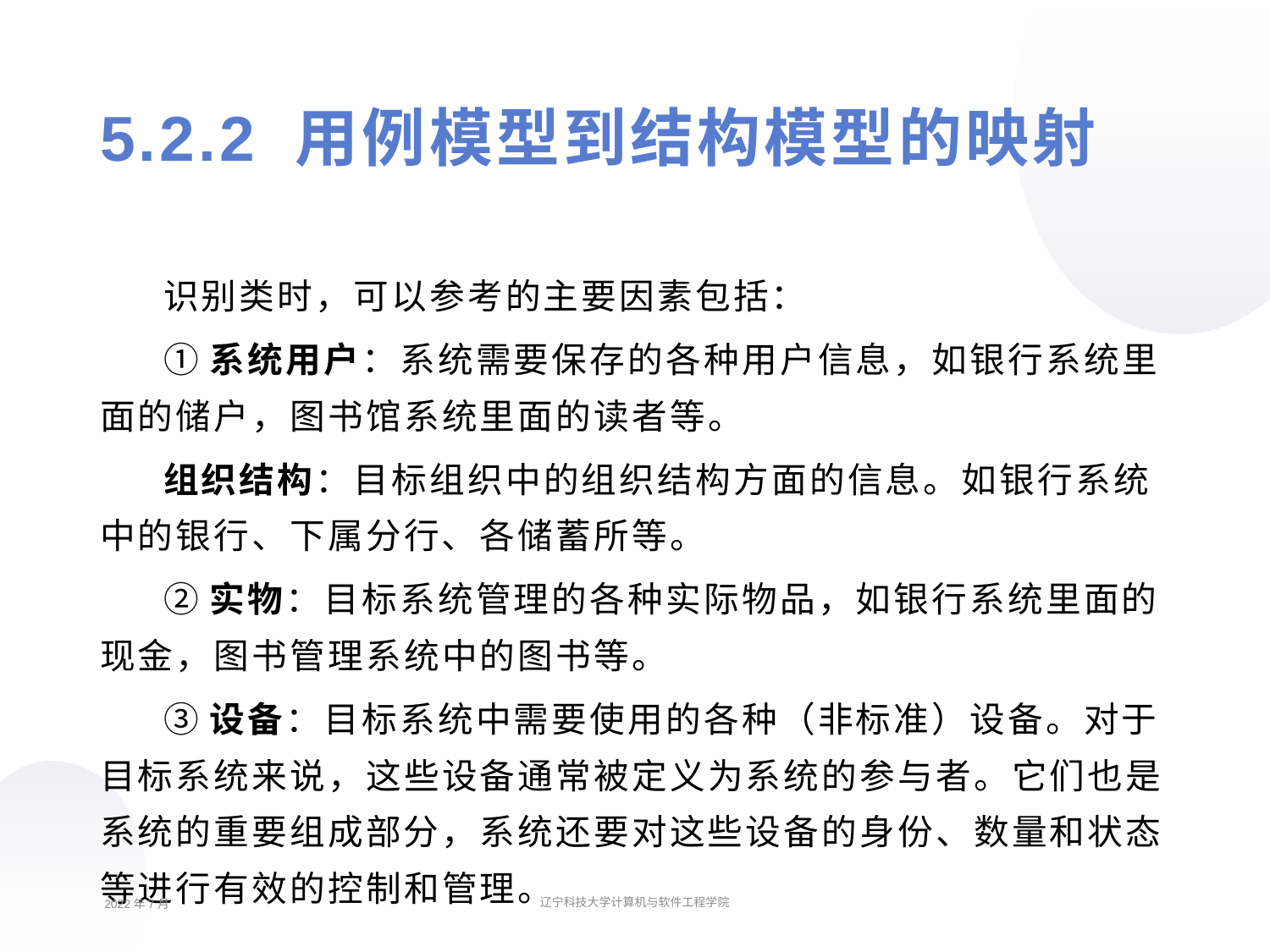

5.2.2 用例模型到结构模型的映射
识别类时，可以参考的主要因素包括：
①系统用户：系统需要保存的各种用户信息，如银行系统里面的储户，图书馆系统里面的读者等。
组织结构：目标组织中的组织结构方面的信息。如银行系统中的银行、下属分行、各储蓄所等。
②实物：目标系统管理的各种实际物品，如银行系统里面的现金，图书管理系统中的图书等。
③设备：目标系统中需要使用的各种（非标准）设备。对于目标系统来说，这些设备通常被定义为系统的参与者。它们也是系统的重要组成部分，系统还要对这些设备的身份、数量和状态等进行有效的控制和管理。

2022年7月
辽宁科技大学计算机与软件工程学院
67